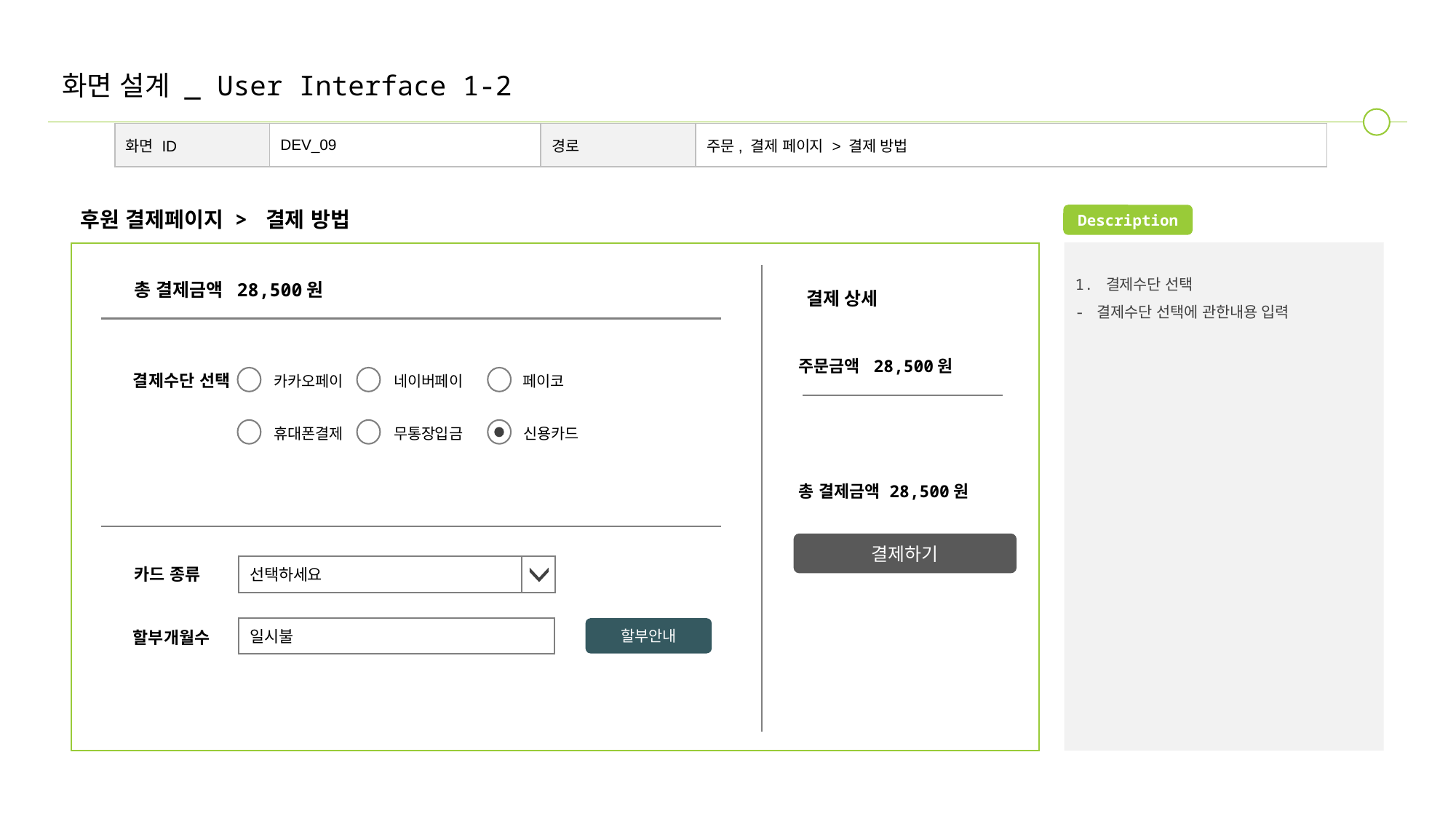

# 화면 설계 _ User Interface 1-2
| 화면 ID | DEV\_09 | 경로 | 주문, 결제 페이지 > 결제 방법 |
| --- | --- | --- | --- |
후원 결제페이지 > 결제 방법
Description

1. 결제수단 선택
- 결제수단 선택에 관한내용 입력

총 결제금액
28,500원
결제 상세
주문금액  28,500원
결제수단 선택
카카오페이

네이버페이

페이코

휴대폰결제

무통장입금

신용카드

총 결제금액 28,500원
결제하기
선택하세요

카드 종류

일시불
할부안내
할부개월수